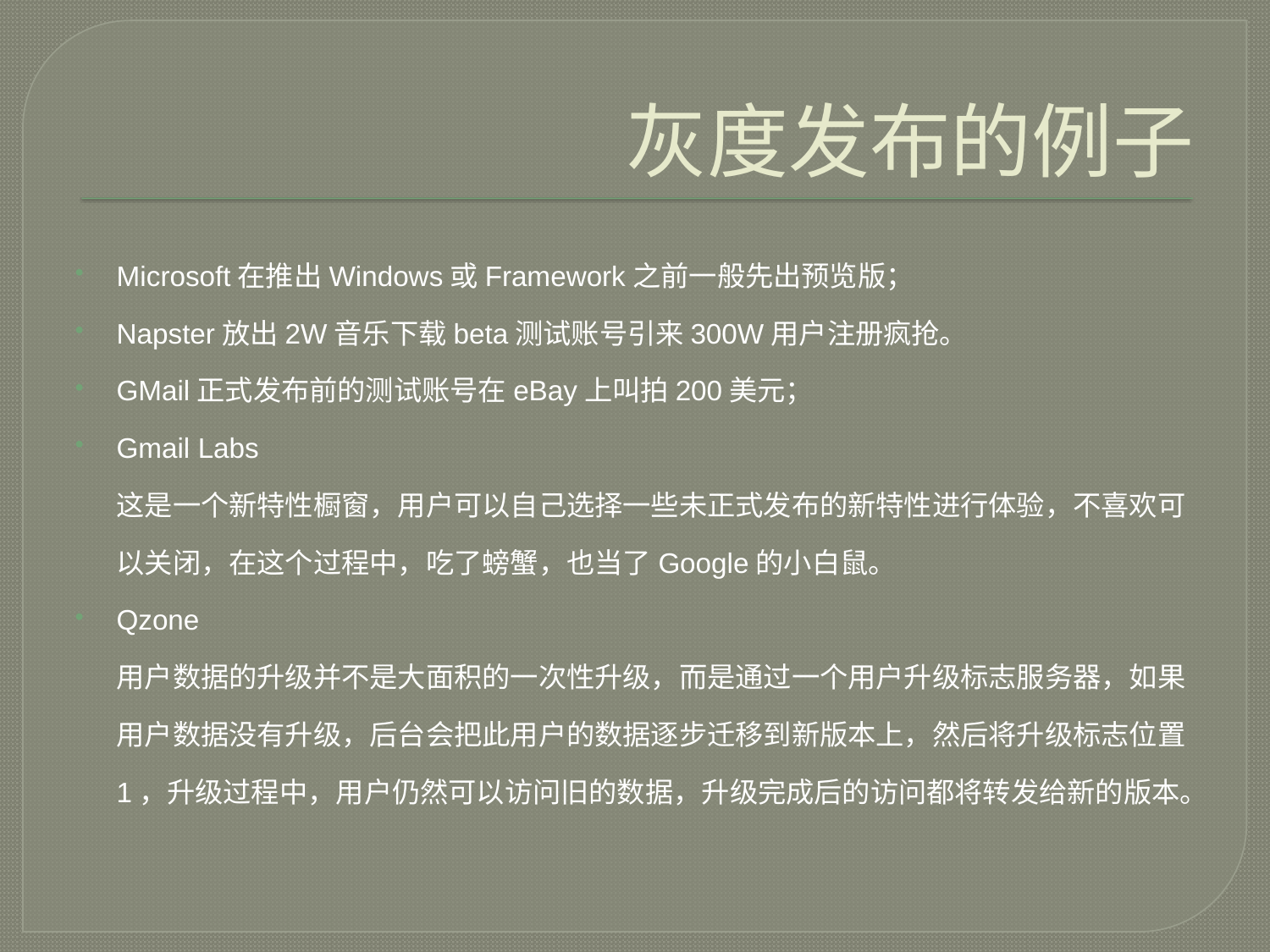

# 灰度发布的例子
Microsoft在推出Windows或Framework之前一般先出预览版；
Napster放出2W音乐下载beta测试账号引来300W用户注册疯抢。
GMail正式发布前的测试账号在eBay上叫拍200美元；
Gmail Labs
这是一个新特性橱窗，用户可以自己选择一些未正式发布的新特性进行体验，不喜欢可以关闭，在这个过程中，吃了螃蟹，也当了Google的小白鼠。
Qzone
用户数据的升级并不是大面积的一次性升级，而是通过一个用户升级标志服务器，如果用户数据没有升级，后台会把此用户的数据逐步迁移到新版本上，然后将升级标志位置1，升级过程中，用户仍然可以访问旧的数据，升级完成后的访问都将转发给新的版本。